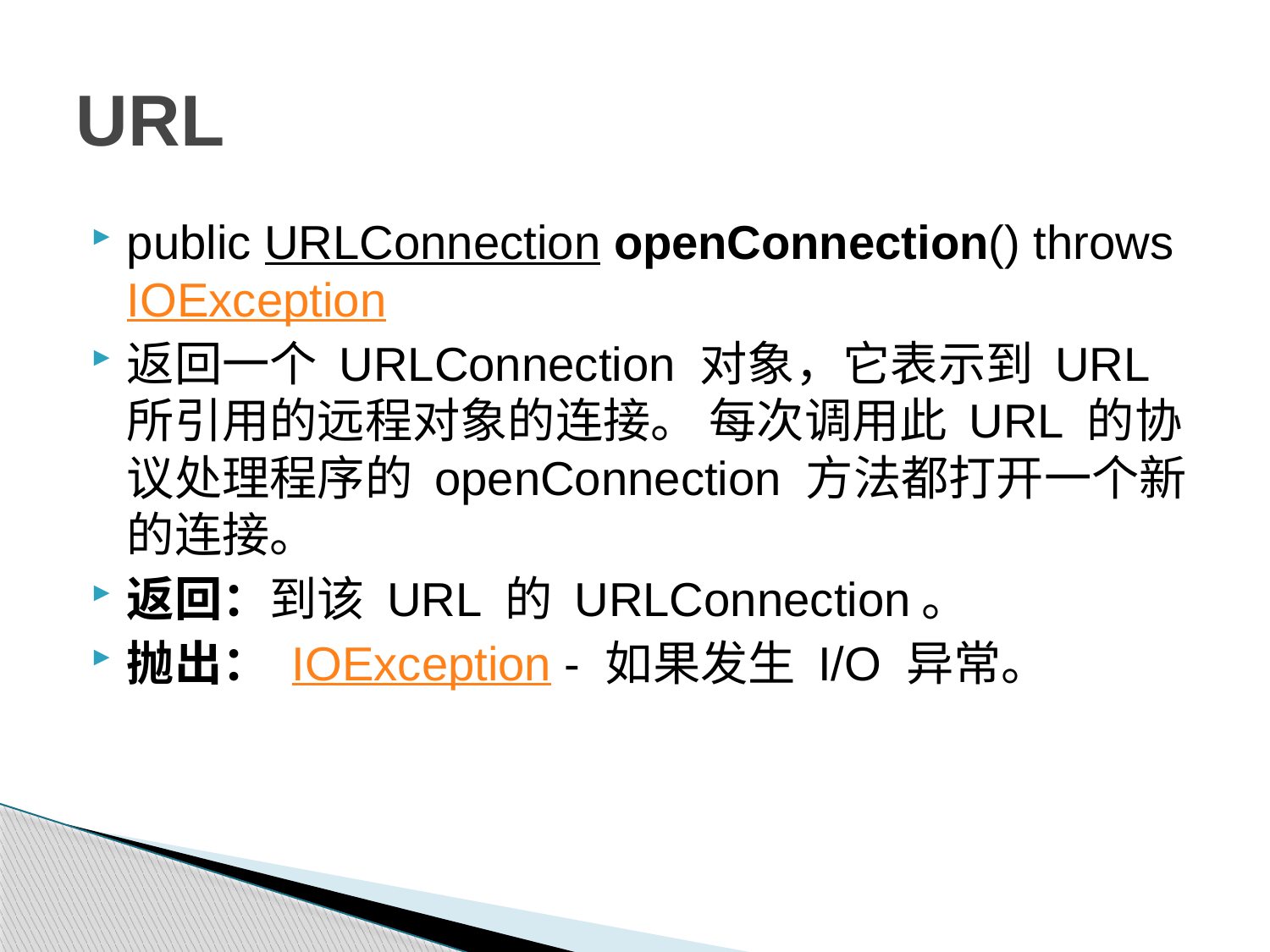

# URL
public URLConnection openConnection() throws IOException
返回一个 URLConnection 对象，它表示到 URL 所引用的远程对象的连接。 每次调用此 URL 的协议处理程序的 openConnection 方法都打开一个新的连接。
返回：到该 URL 的 URLConnection。
抛出： IOException - 如果发生 I/O 异常。